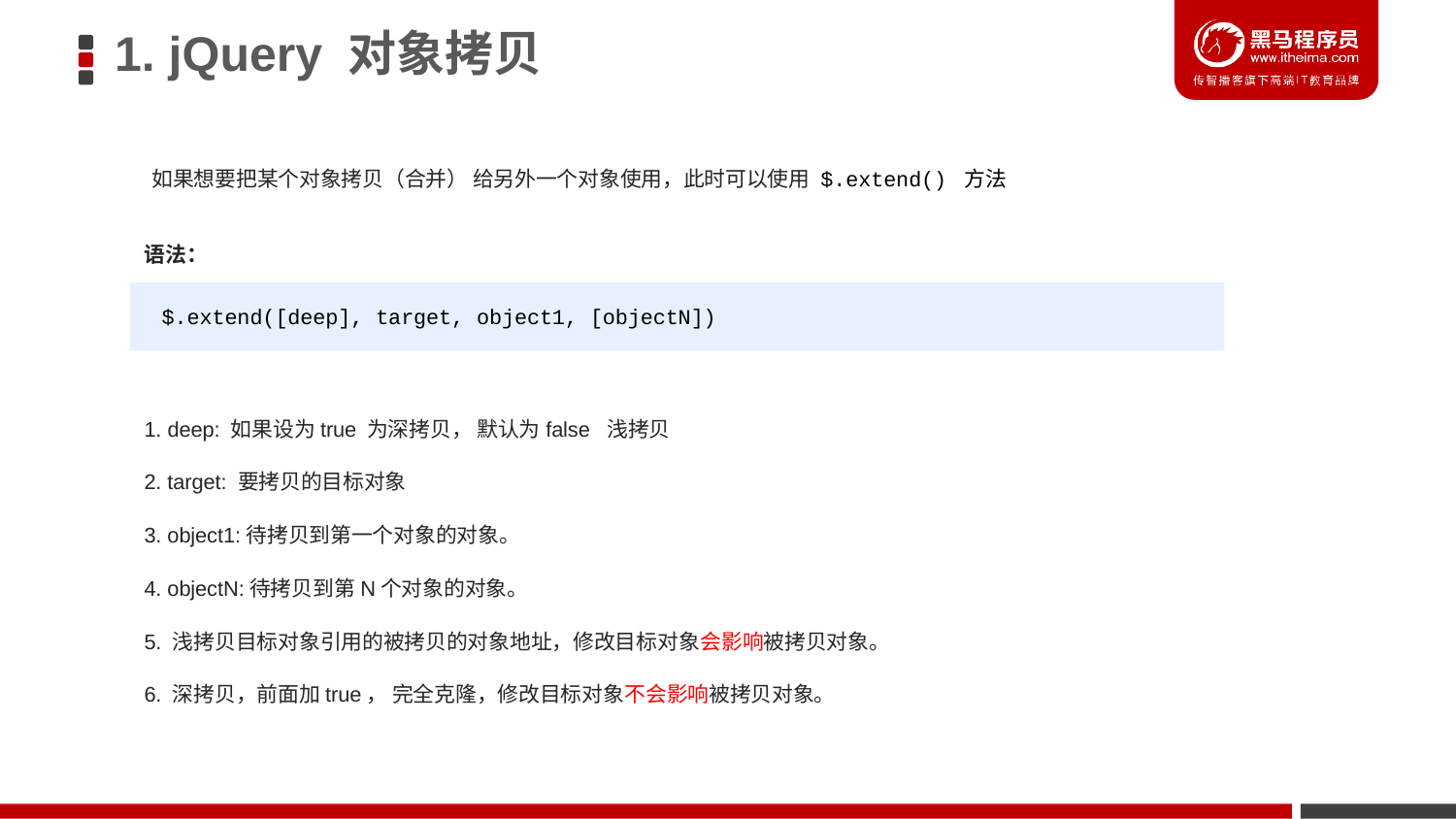

# 1. jQuery 对象拷贝
如果想要把某个对象拷贝（合并） 给另外一个对象使用，此时可以使用 $.extend() 方法
语法：

$.extend([deep], target, object1, [objectN])
1. deep: 如果设为true 为深拷贝， 默认为false  浅拷贝
2. target: 要拷贝的目标对象
3. object1:待拷贝到第一个对象的对象。
4. objectN:待拷贝到第N个对象的对象。
5. 浅拷贝目标对象引用的被拷贝的对象地址，修改目标对象会影响被拷贝对象。
6. 深拷贝，前面加true， 完全克隆，修改目标对象不会影响被拷贝对象。